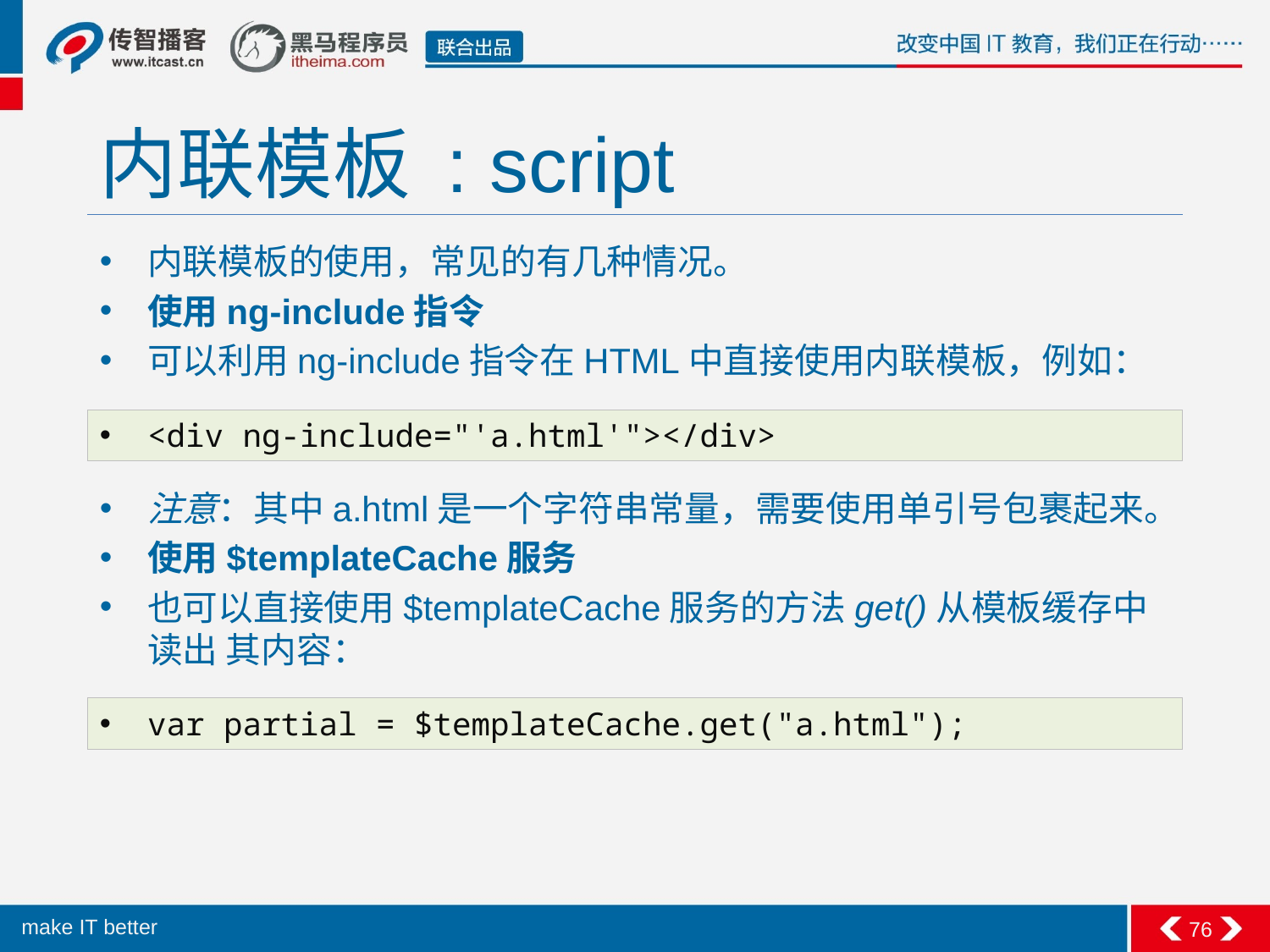

# 内联模板 : script
内联模板的使用，常见的有几种情况。
使用ng-include指令
可以利用ng-include指令在HTML中直接使用内联模板，例如：

注意：其中a.html是一个字符串常量，需要使用单引号包裹起来。
使用$templateCache服务
也可以直接使用$templateCache服务的方法get()从模板缓存中读出 其内容：

<div ng-include="'a.html'"></div>
var partial = $templateCache.get("a.html");
76

make IT better